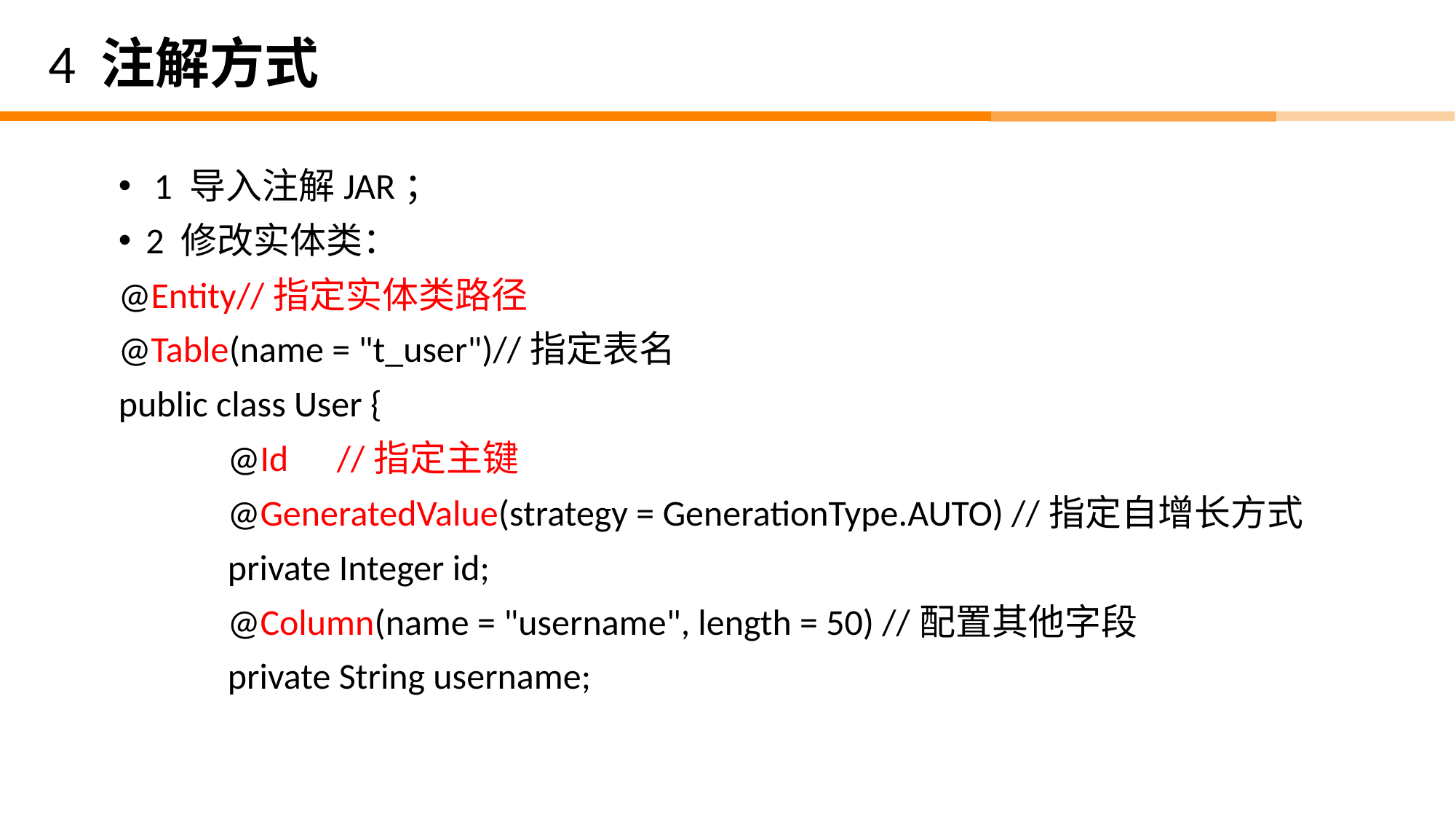

# 4 注解方式
 1 导入注解JAR；
2 修改实体类：
@Entity//指定实体类路径
@Table(name = "t_user")//指定表名
public class User {
	@Id	//指定主键
	@GeneratedValue(strategy = GenerationType.AUTO) //指定自增长方式
	private Integer id;
	@Column(name = "username", length = 50) //配置其他字段
	private String username;